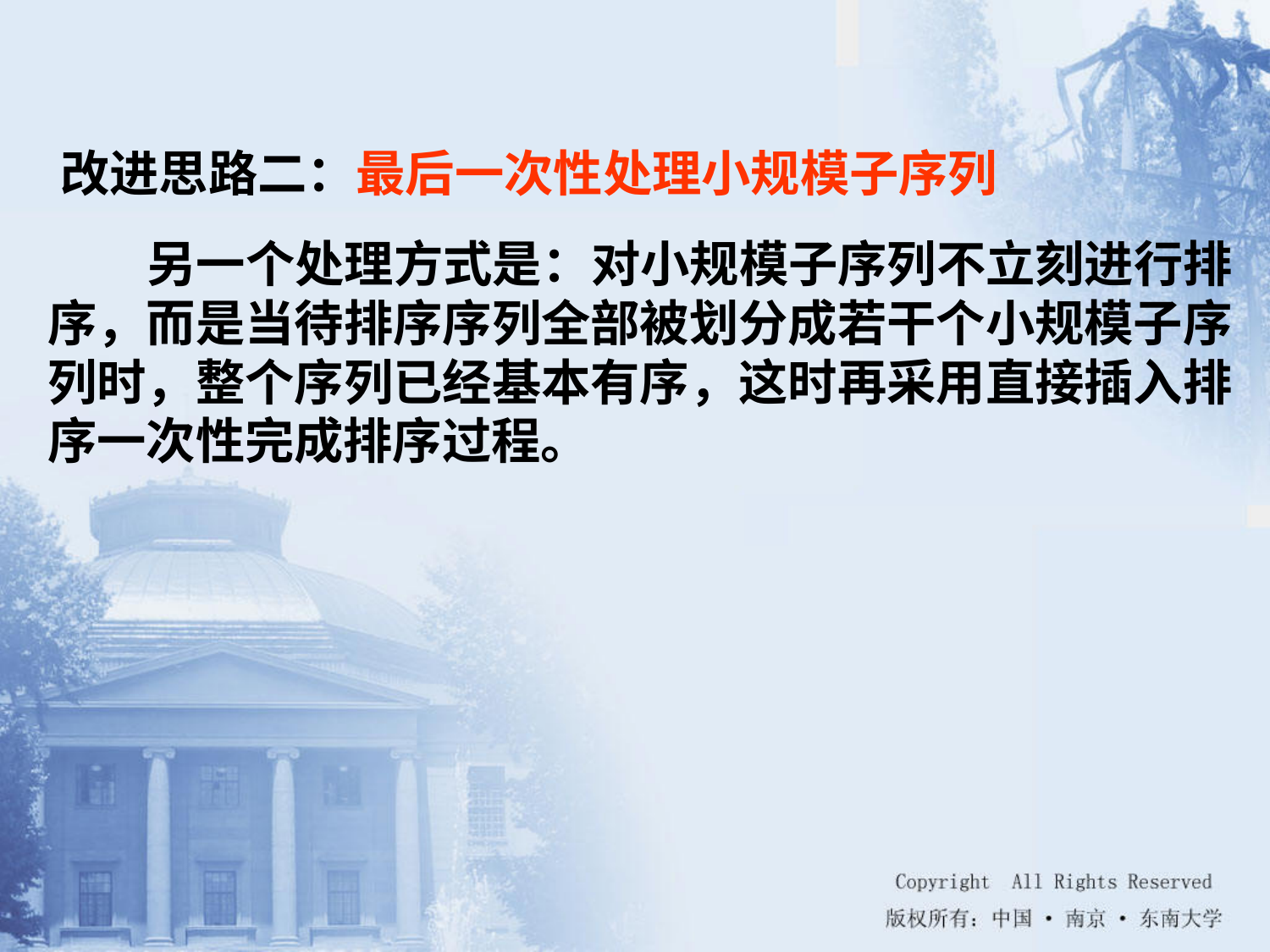

改进思路二：最后一次性处理小规模子序列
另一个处理方式是：对小规模子序列不立刻进行排序，而是当待排序序列全部被划分成若干个小规模子序列时，整个序列已经基本有序，这时再采用直接插入排序一次性完成排序过程。